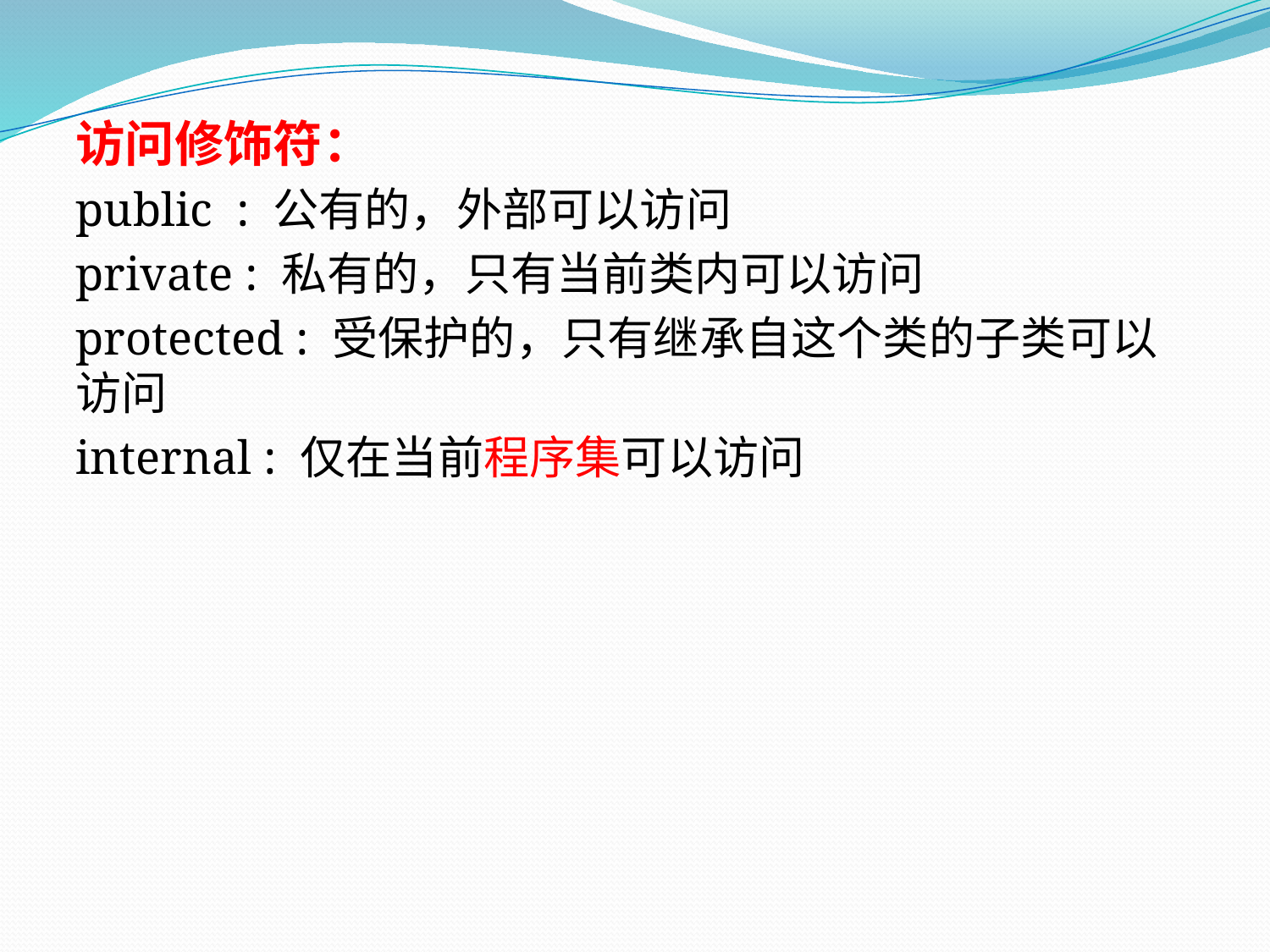

访问修饰符：
public  : 公有的，外部可以访问
private : 私有的，只有当前类内可以访问
protected : 受保护的，只有继承自这个类的子类可以访问
internal : 仅在当前程序集可以访问